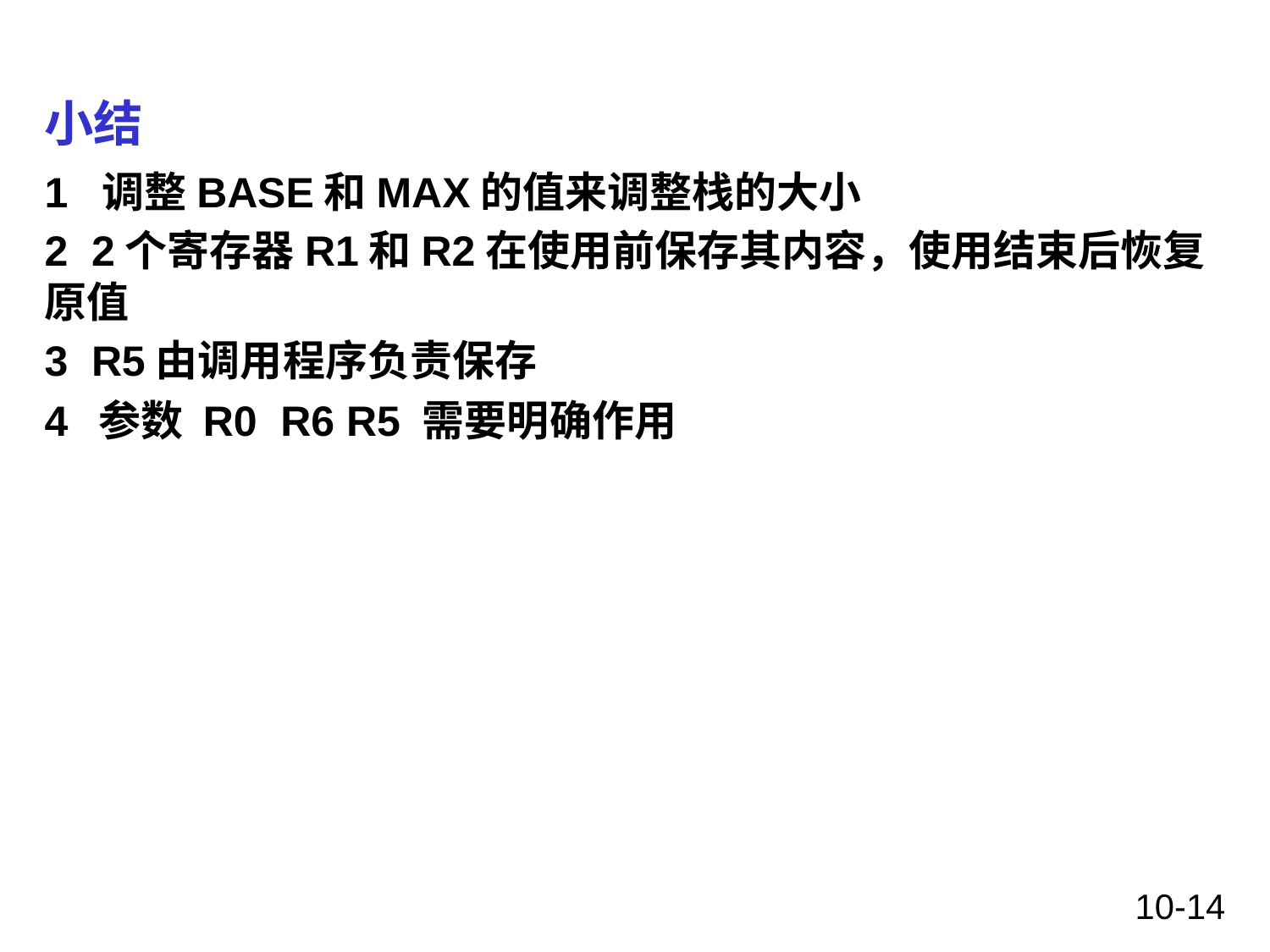

# 小结
1  调整BASE和MAX的值来调整栈的大小
2  2个寄存器R1和R2在使用前保存其内容，使用结束后恢复原值
  R5由调用程序负责保存
  参数 R0  R6 R5 需要明确作用

10-14